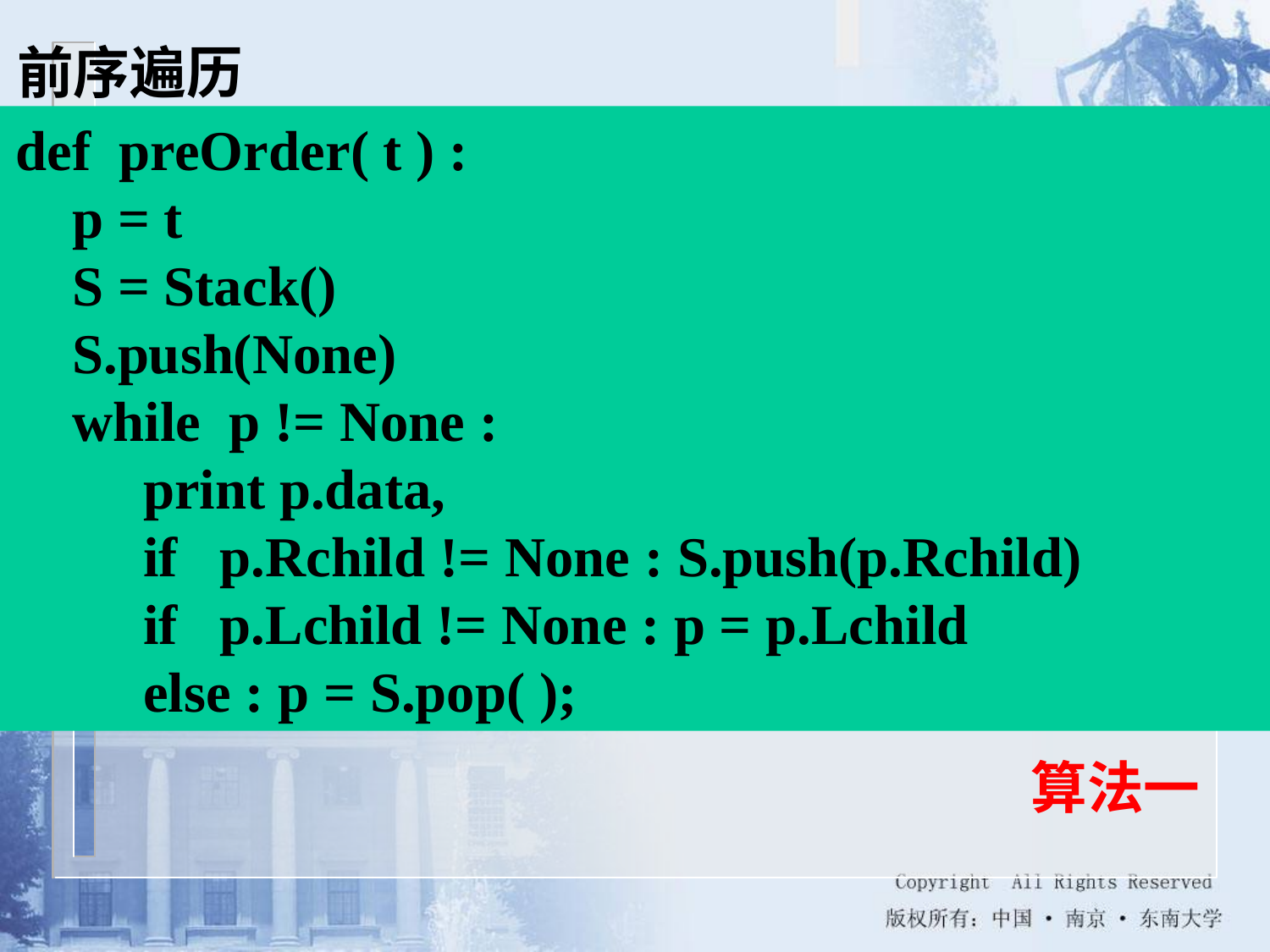

前序遍历
def  preOrder( t ) :
    p = t
    S = Stack()
    S.push(None)
    while  p != None :
         print p.data,
         if   p.Rchild != None : S.push(p.Rchild)
         if   p.Lchild != None : p = p.Lchild
         else : p = S.pop( );
算法一